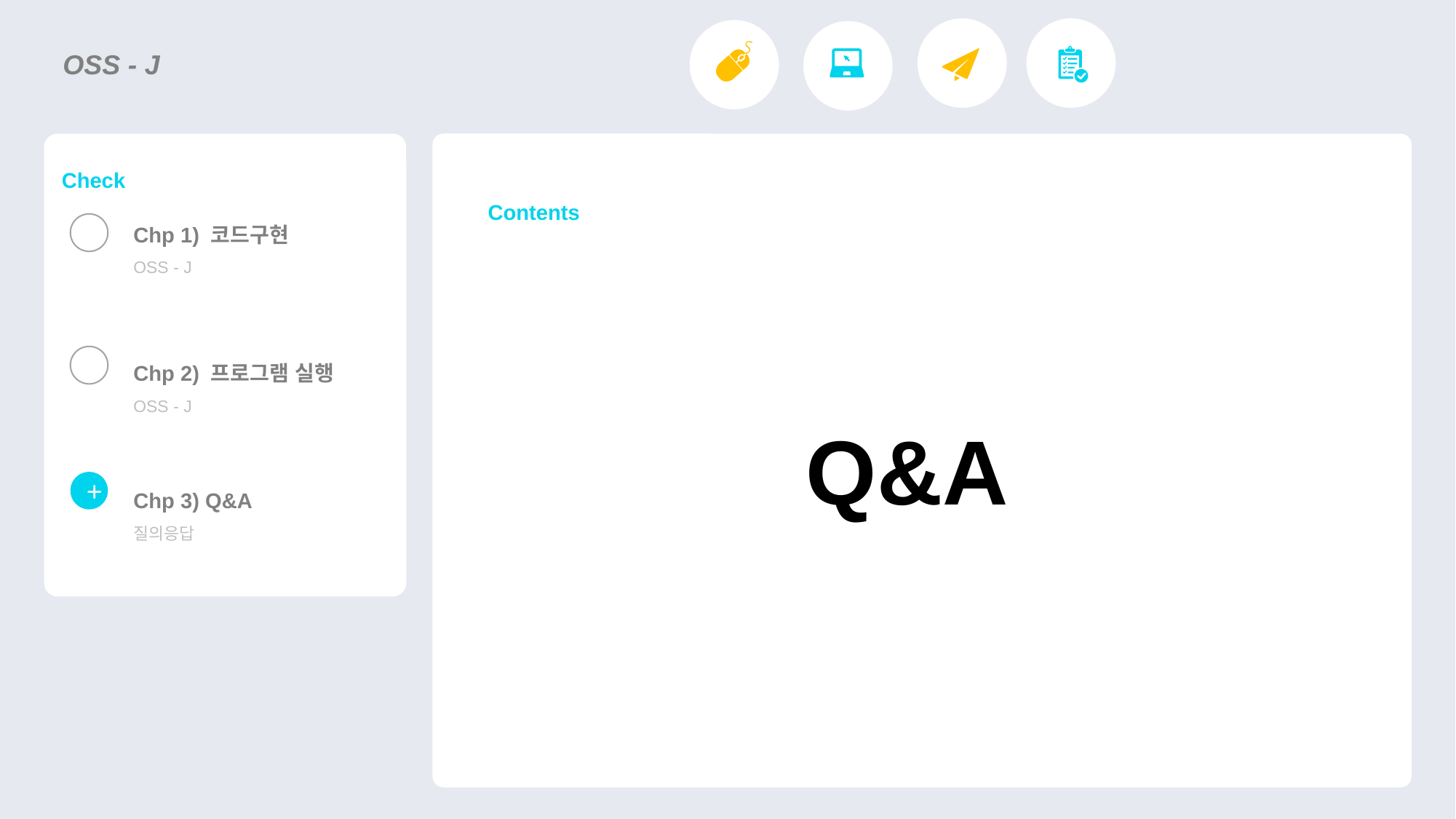

OSS - J

Check
Contents
Chp 1) 코드구현
OSS - J

Chp 2) 프로그램 실행
OSS - J

Q&A
Chp 3) Q&A
질의응답
+